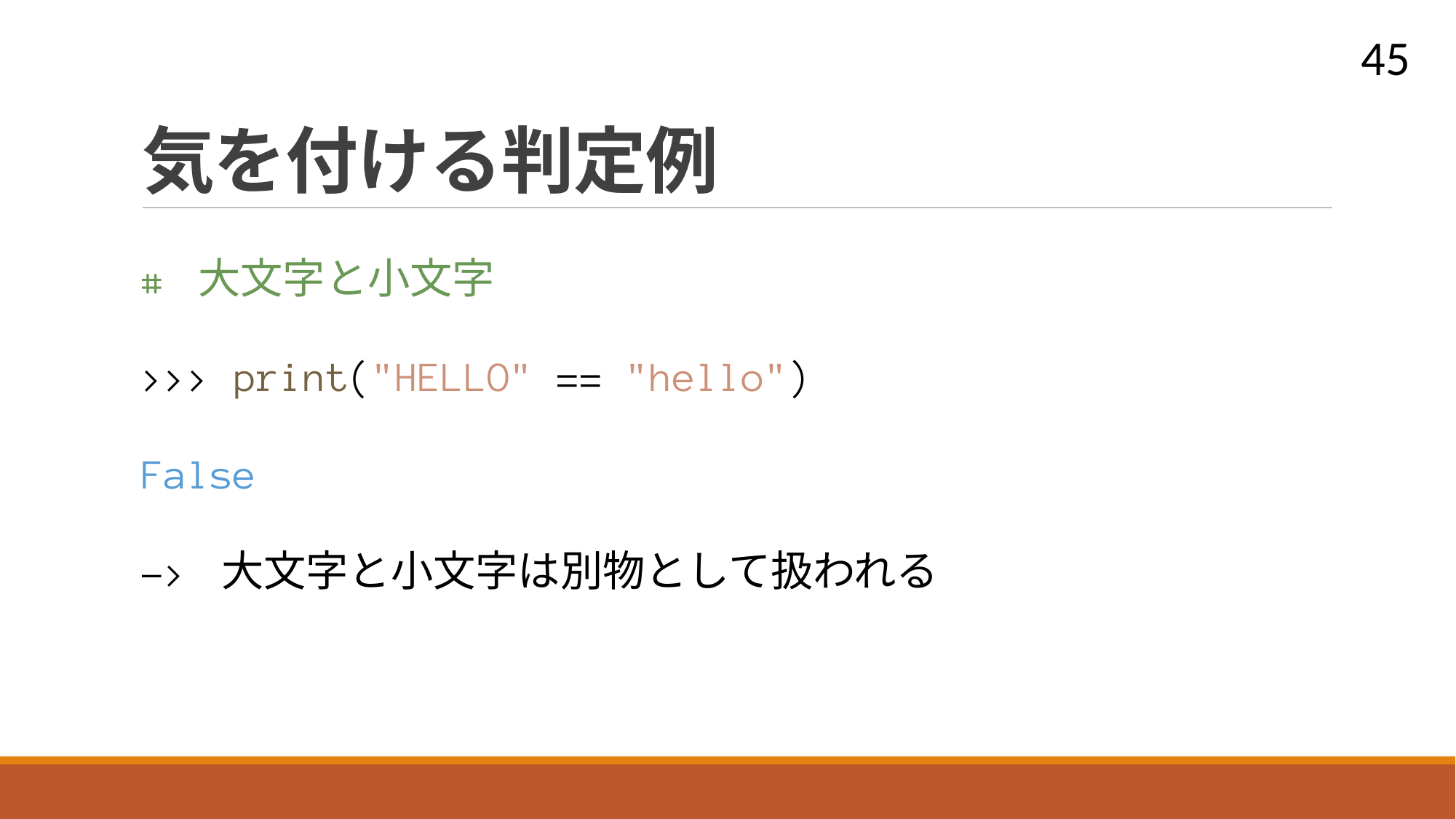

# 気を付ける判定例
45
# 大文字と小文字
>>> print("HELLO" == "hello")
False
-> 大文字と小文字は別物として扱われる